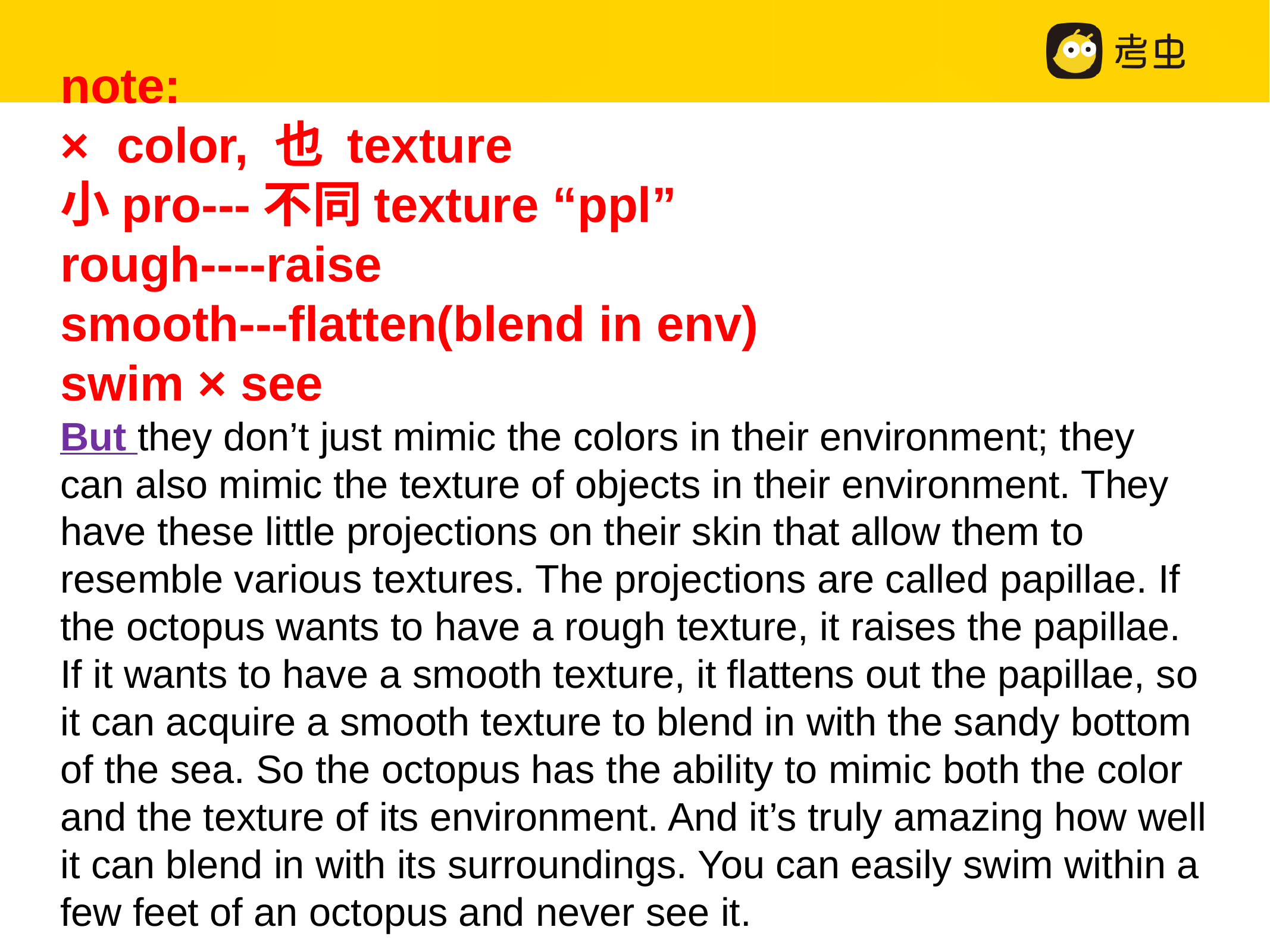

note:
×  color, 也 texture
小pro---不同texture “ppl”
rough----raise
smooth---flatten(blend in env)
swim × see
But they don’t just mimic the colors in their environment; they can also mimic the texture of objects in their environment. They have these little projections on their skin that allow them to resemble various textures. The projections are called papillae. If the octopus wants to have a rough texture, it raises the papillae. If it wants to have a smooth texture, it flattens out the papillae, so it can acquire a smooth texture to blend in with the sandy bottom of the sea. So the octopus has the ability to mimic both the color and the texture of its environment. And it’s truly amazing how well it can blend in with its surroundings. You can easily swim within a few feet of an octopus and never see it.